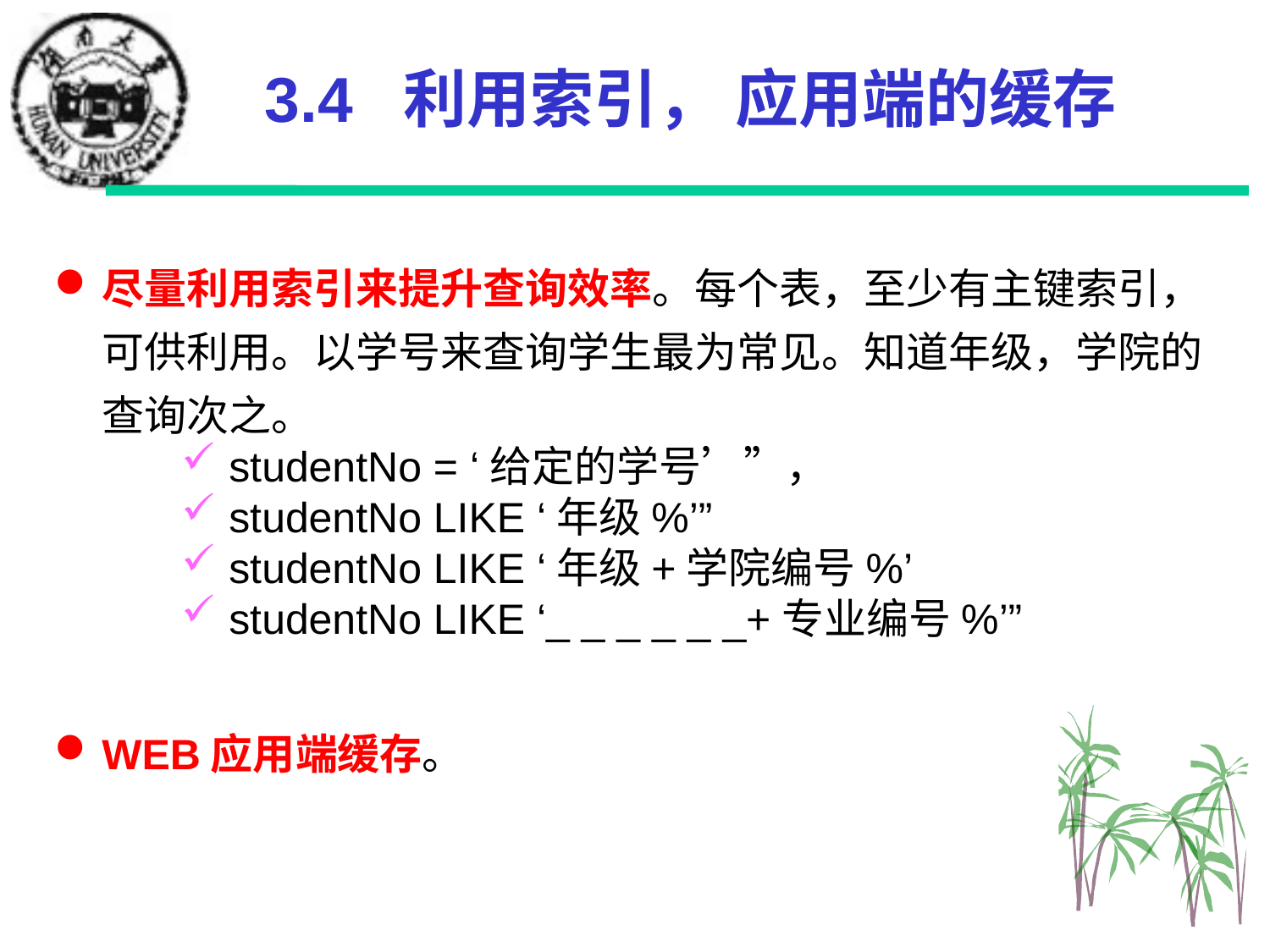

3.4  利用索引， 应用端的缓存
尽量利用索引来提升查询效率。每个表，至少有主键索引，可供利用。以学号来查询学生最为常见。知道年级，学院的查询次之。
studentNo = ‘给定的学号’”，
studentNo LIKE ‘年级%’”
studentNo LIKE ‘年级+学院编号%’
studentNo LIKE ‘_ _ _ _ _ _+专业编号%’”

WEB应用端缓存。